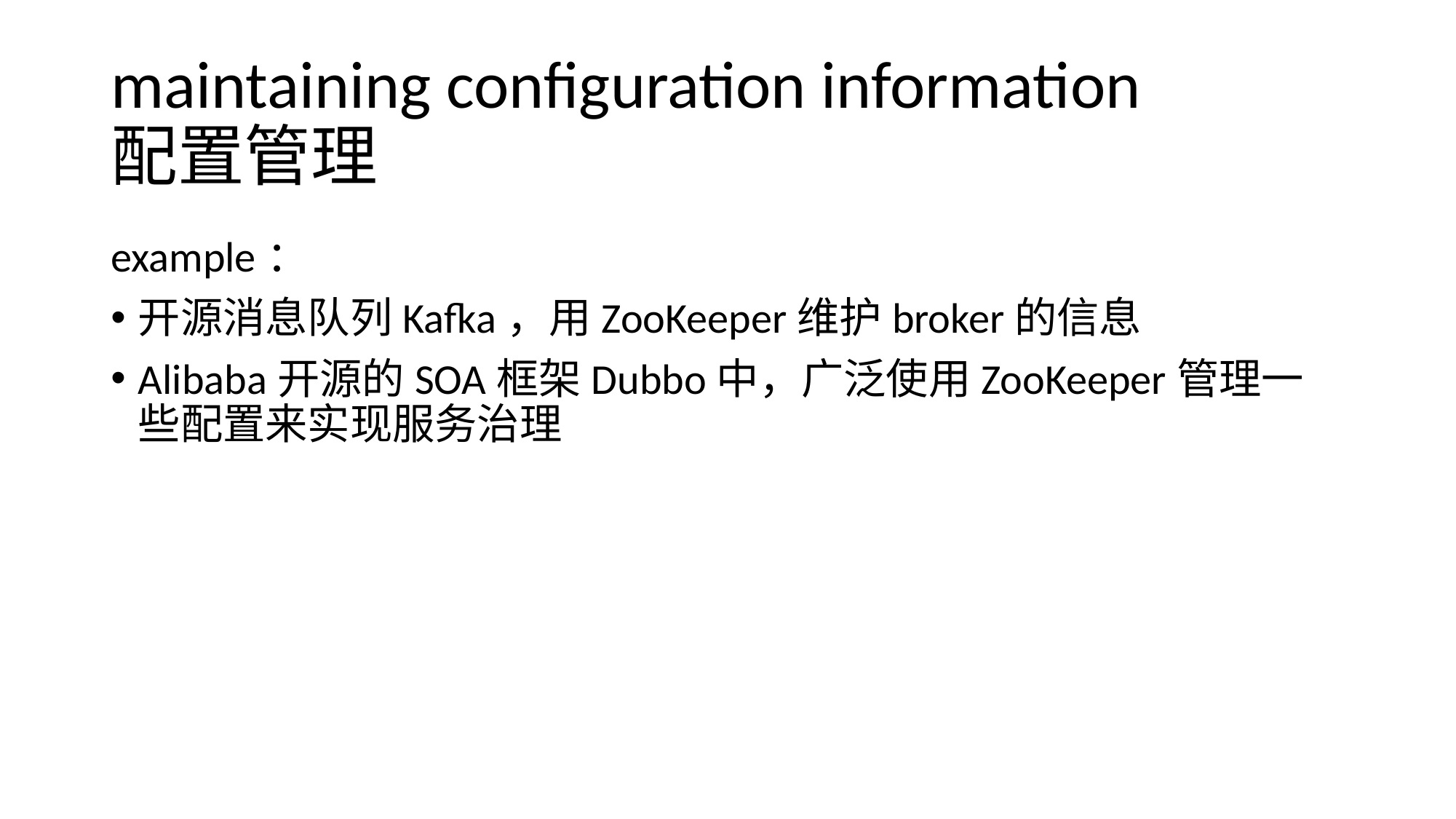

# maintaining configuration information 配置管理
example：
开源消息队列Kafka，用ZooKeeper维护broker的信息
Alibaba开源的SOA框架Dubbo中，广泛使用ZooKeeper管理一些配置来实现服务治理